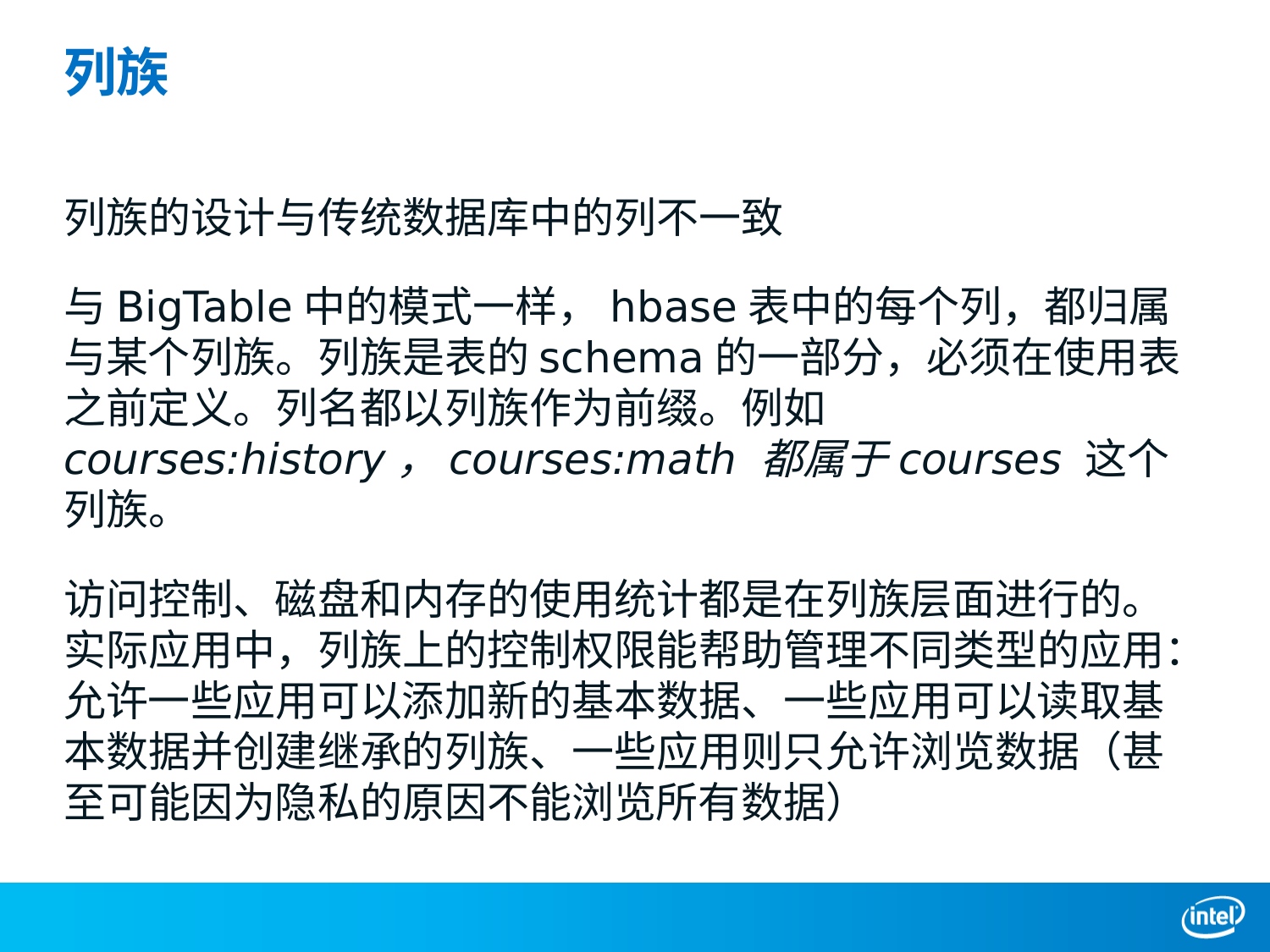

# 列族
列族的设计与传统数据库中的列不一致
与BigTable中的模式一样，hbase表中的每个列，都归属与某个列族。列族是表的schema的一部分，必须在使用表之前定义。列名都以列族作为前缀。例如courses:history，courses:math 都属于courses 这个列族。
访问控制、磁盘和内存的使用统计都是在列族层面进行的。实际应用中，列族上的控制权限能帮助管理不同类型的应用：允许一些应用可以添加新的基本数据、一些应用可以读取基本数据并创建继承的列族、一些应用则只允许浏览数据（甚至可能因为隐私的原因不能浏览所有数据）